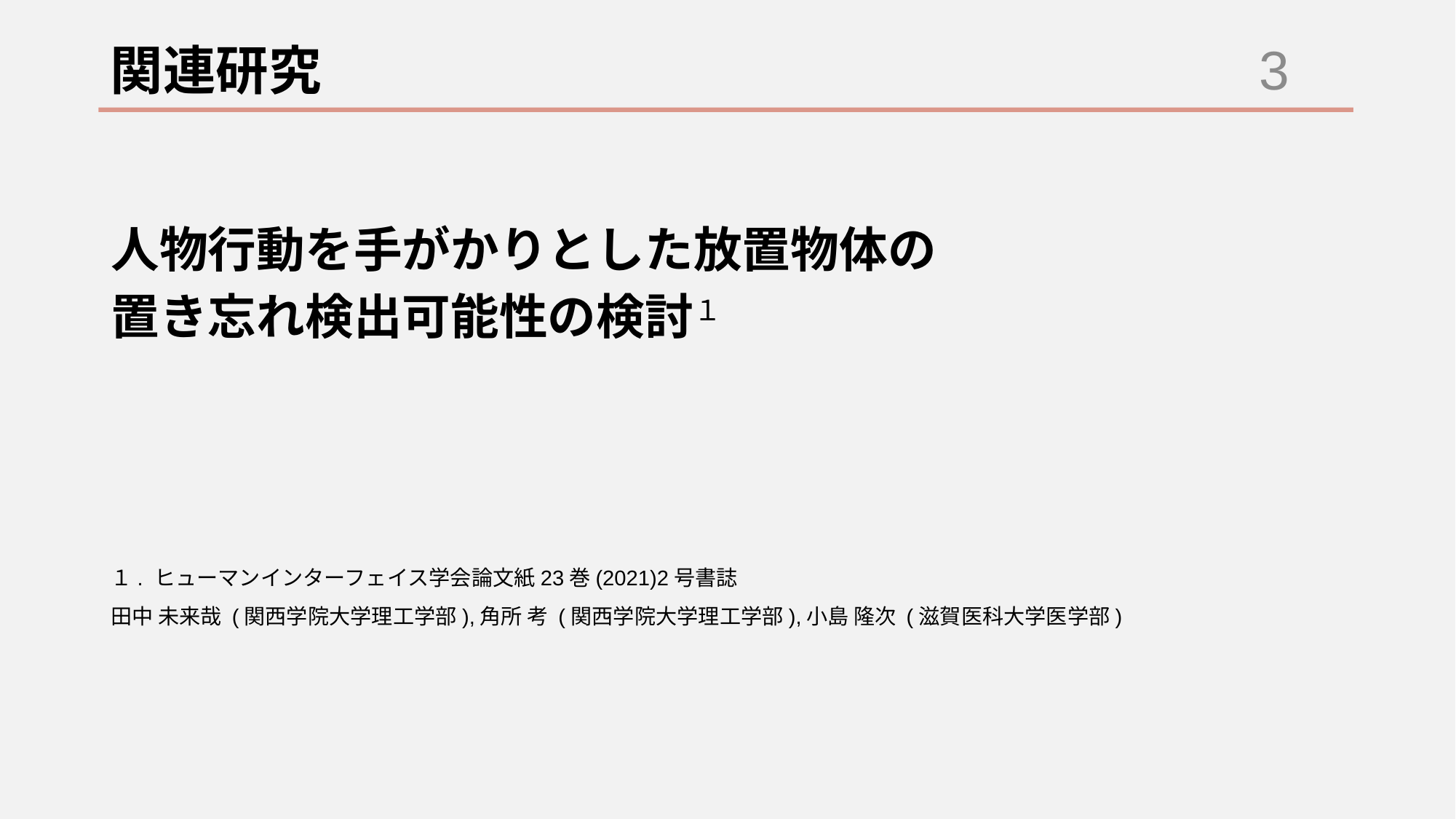

# 関連研究
3

人物行動を手がかりとした放置物体の
置き忘れ検出可能性の検討１

１. ヒューマンインターフェイス学会論文紙23巻(2021)2号書誌
田中 未来哉 (関西学院大学理工学部),角所 考 (関西学院大学理工学部),小島 隆次 (滋賀医科大学医学部)